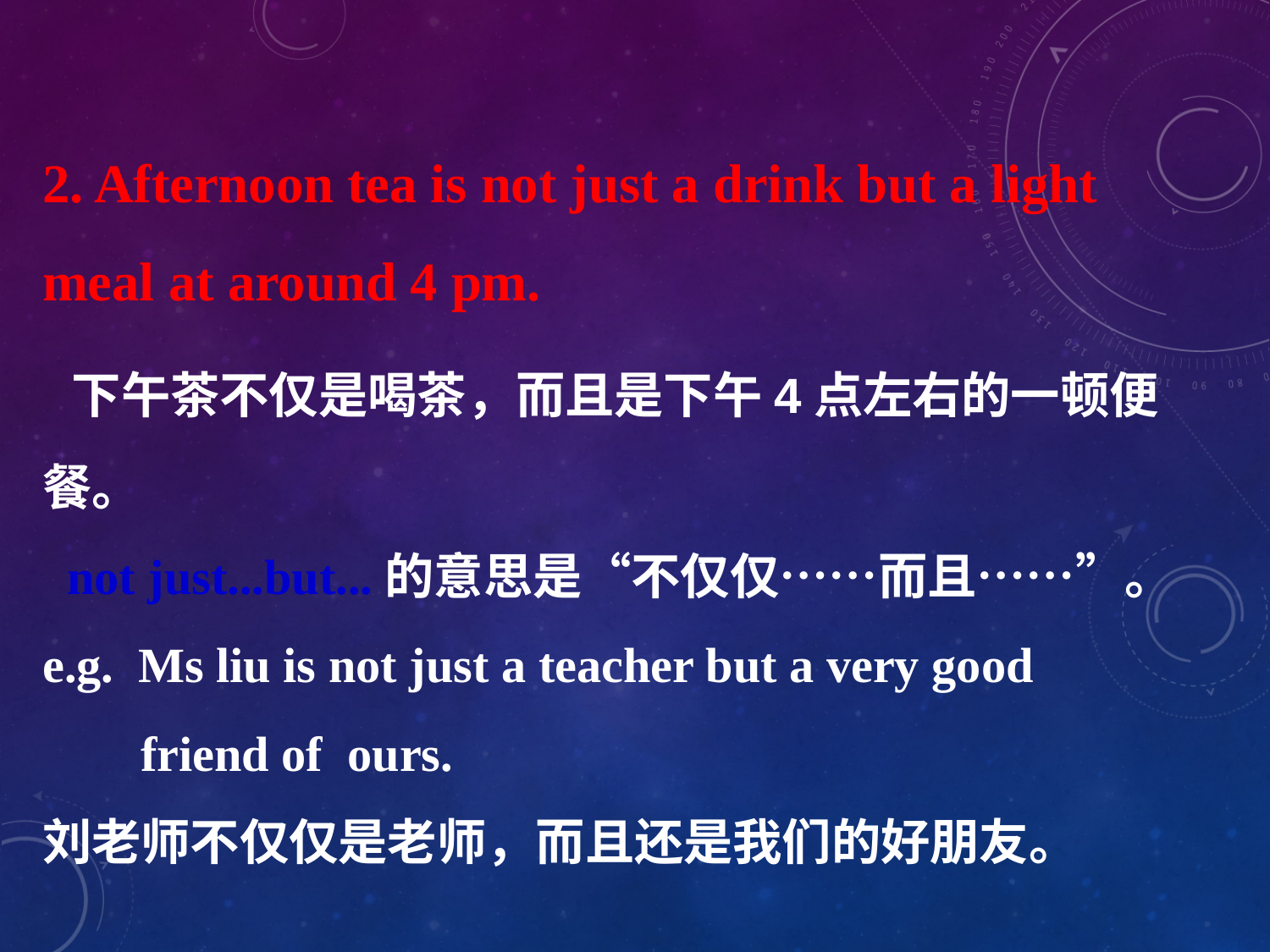

2. Afternoon tea is not just a drink but a light
meal at around 4 pm.
 下午茶不仅是喝茶，而且是下午4点左右的一顿便餐。
  not just...but...的意思是“不仅仅……而且……”。
e.g.  Ms liu is not just a teacher but a very good
        friend of  ours.
刘老师不仅仅是老师，而且还是我们的好朋友。